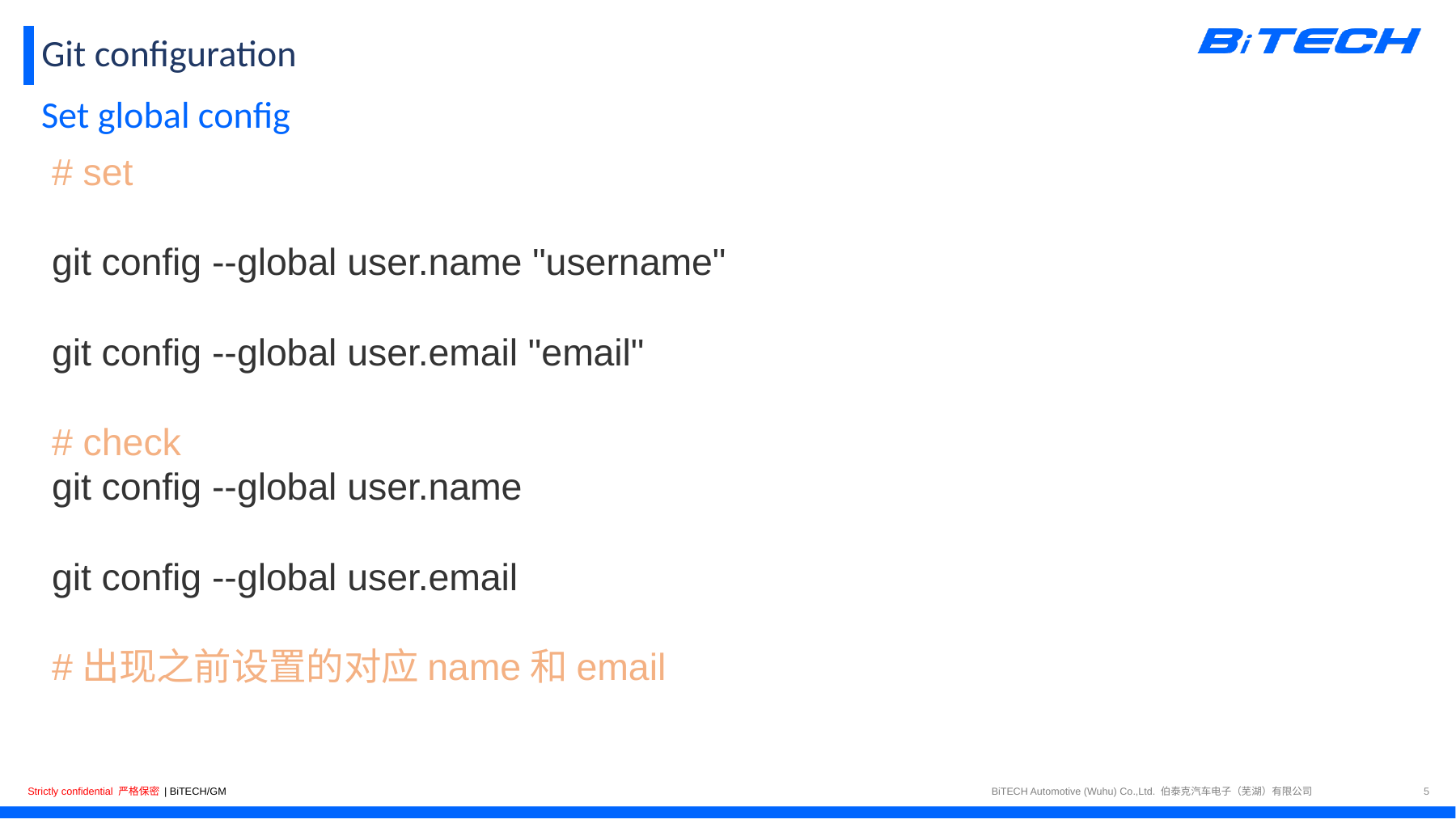

# Git configuration
Set global config
# set

git config --global user.name "username"

git config --global user.email "email"

# check
git config --global user.name

git config --global user.email

#出现之前设置的对应name和email
5